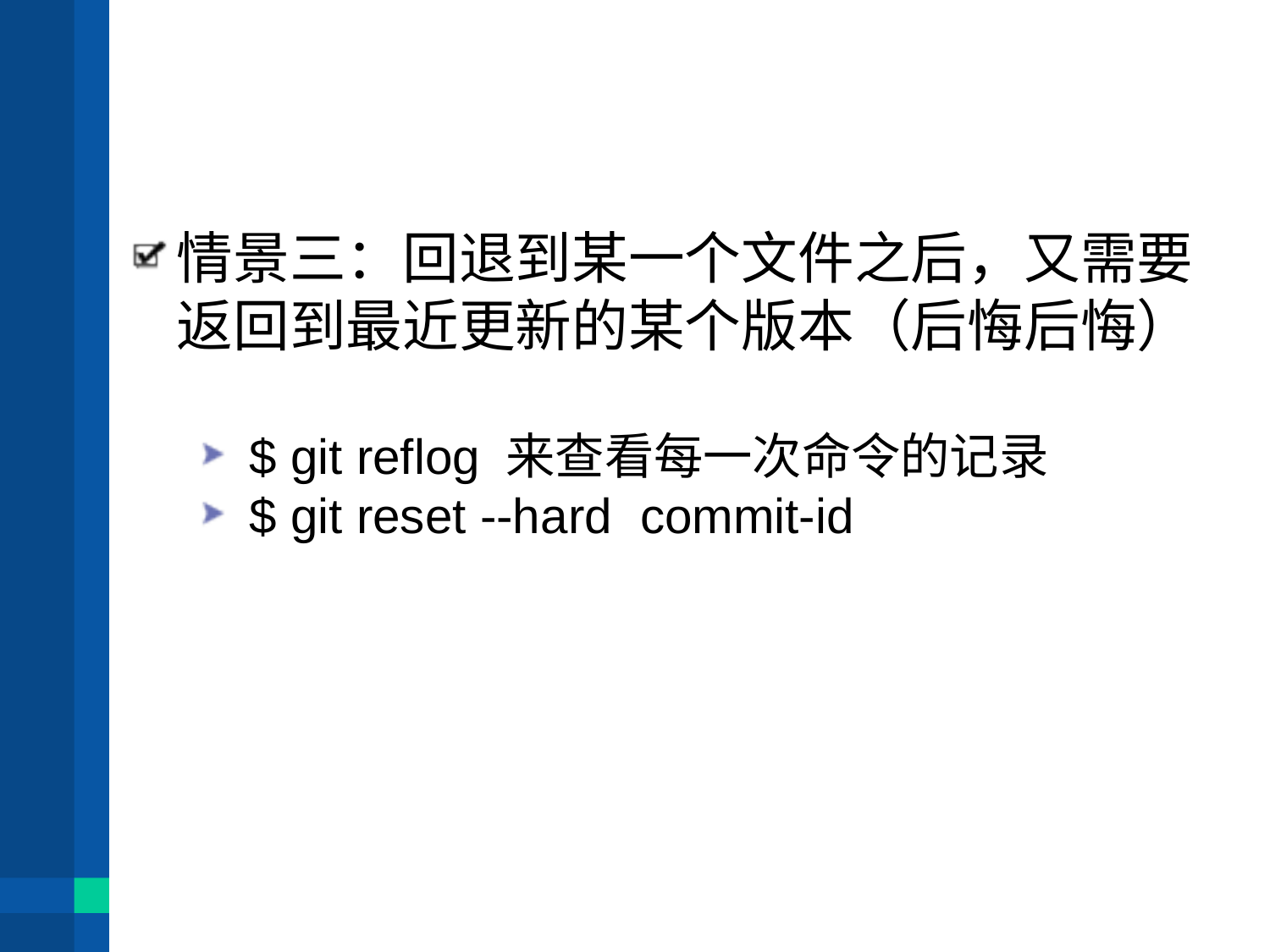

#
情景三：回退到某一个文件之后，又需要返回到最近更新的某个版本（后悔后悔）

 $ git reflog 来查看每一次命令的记录
 $ git reset --hard  commit-id